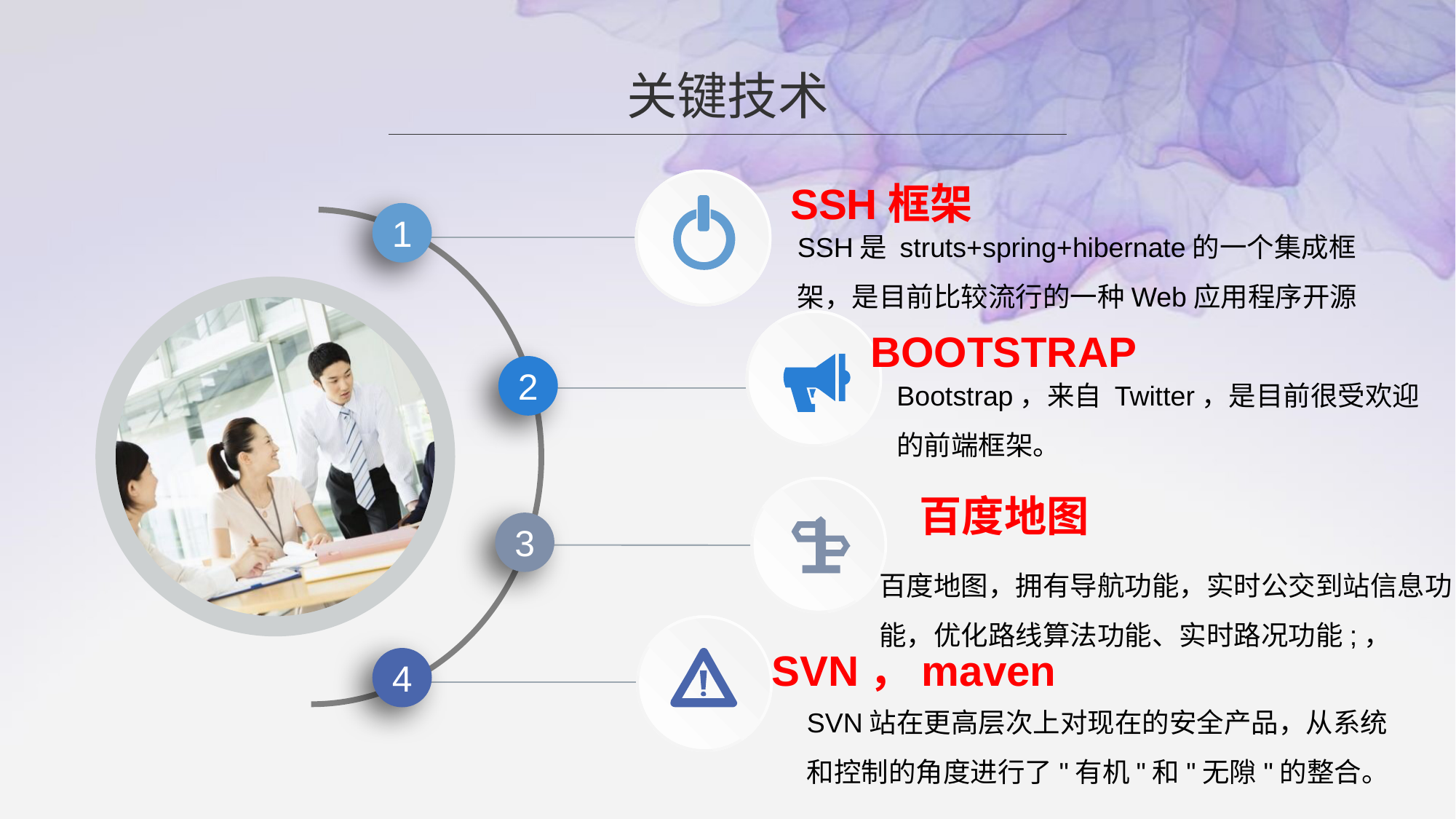

关键技术
SSH框架

1
SSH是 struts+spring+hibernate的一个集成框架，是目前比较流行的一种Web应用程序开源框架。

BOOTSTRAP
Bootstrap，来自 Twitter，是目前很受欢迎的前端框架。
2

百度地图
3
百度地图，拥有导航功能，实时公交到站信息功能，优化路线算法功能、实时路况功能;，

SVN，maven
4
SVN站在更高层次上对现在的安全产品，从系统和控制的角度进行了"有机"和"无隙"的整合。